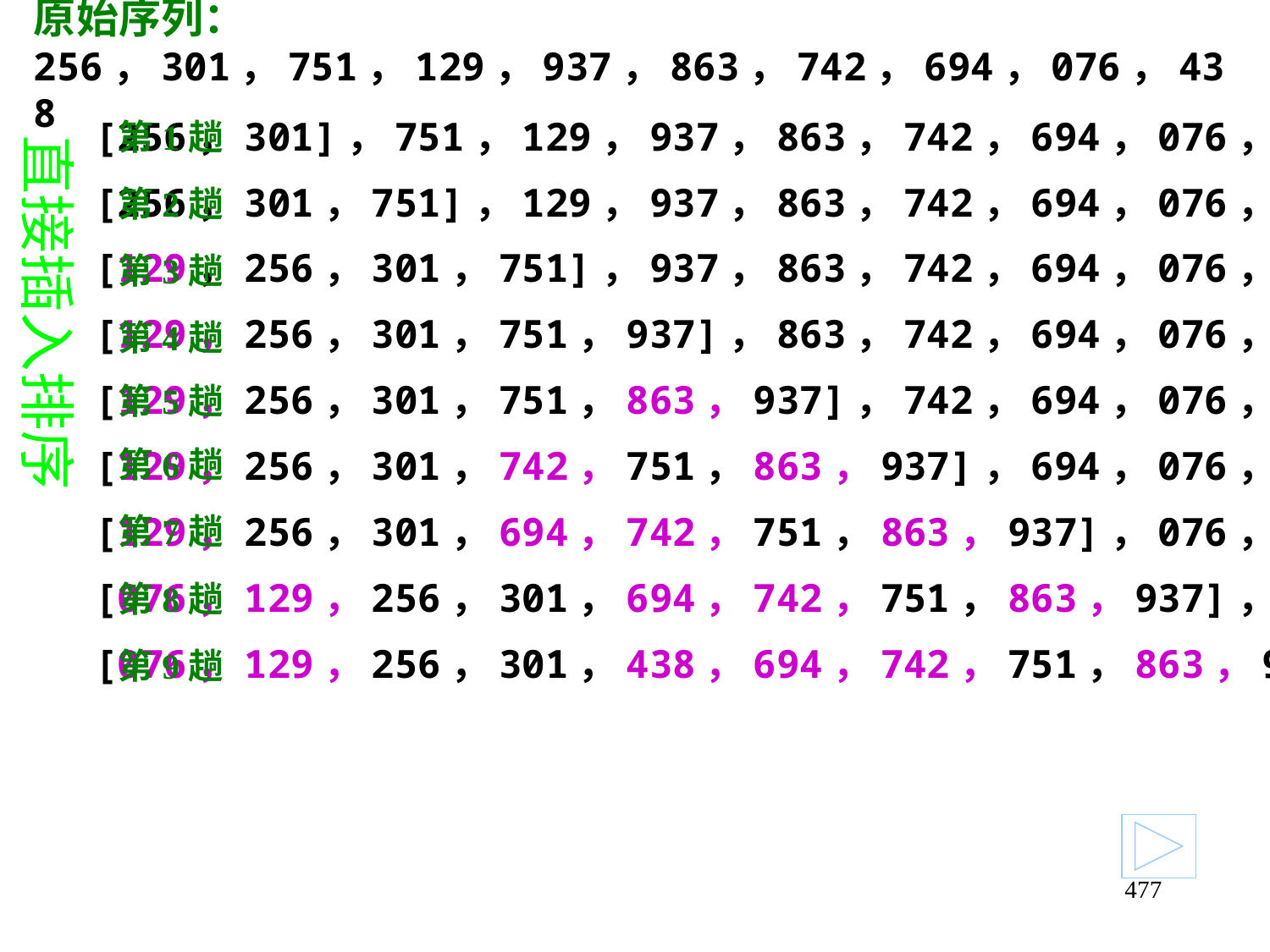

# 原始序列： 256，301，751，129，937，863，742，694，076，438
[256，301]，751，129，937，863，742，694，076，438
[256，301，751]，129，937，863，742，694，076，438
[129，256，301，751]，937，863，742，694，076，438
[129，256，301，751，937]，863，742，694，076，438
[129，256，301，751，863，937]，742，694，076，438
[129，256，301，742，751，863，937]，694，076，438
[129，256，301，694，742，751，863，937]，076，438
[076，129，256，301，694，742，751，863，937]，438
[076，129，256，301，438，694，742，751，863，937]
第1趟
第2趟
第3趟
第4趟
第5趟
第6趟
第7趟
第8趟
第9趟
直接插入排序

477